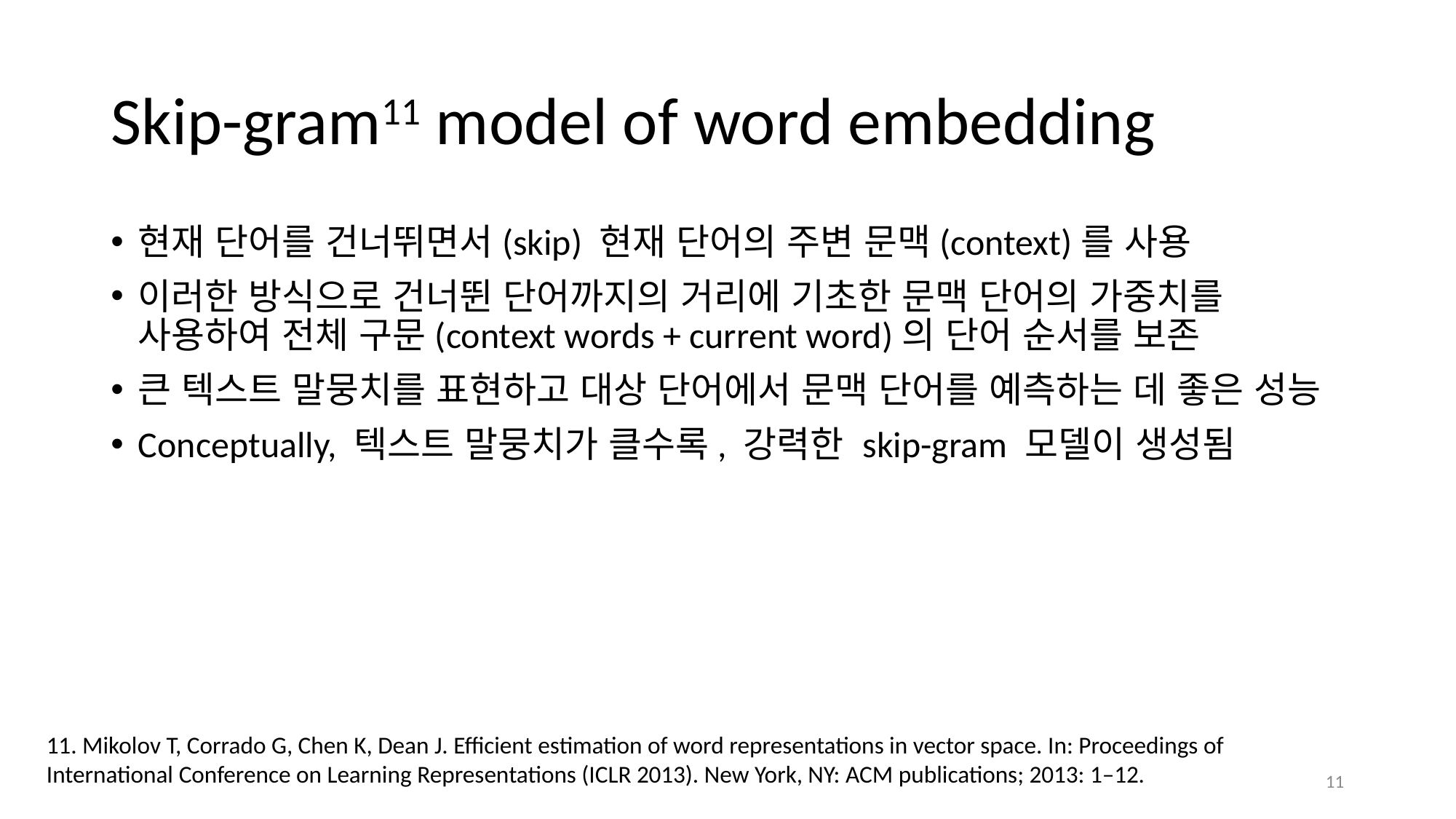

# Skip-gram11 model of word embedding
현재 단어를 건너뛰면서(skip) 현재 단어의 주변 문맥(context)를 사용
이러한 방식으로 건너뛴 단어까지의 거리에 기초한 문맥 단어의 가중치를 사용하여 전체 구문(context words + current word)의 단어 순서를 보존
큰 텍스트 말뭉치를 표현하고 대상 단어에서 문맥 단어를 예측하는 데 좋은 성능
Conceptually, 텍스트 말뭉치가 클수록, 강력한 skip-gram 모델이 생성됨
11. Mikolov T, Corrado G, Chen K, Dean J. Efficient estimation of word representations in vector space. In: Proceedings of International Conference on Learning Representations (ICLR 2013). New York, NY: ACM publications; 2013: 1–12.
11